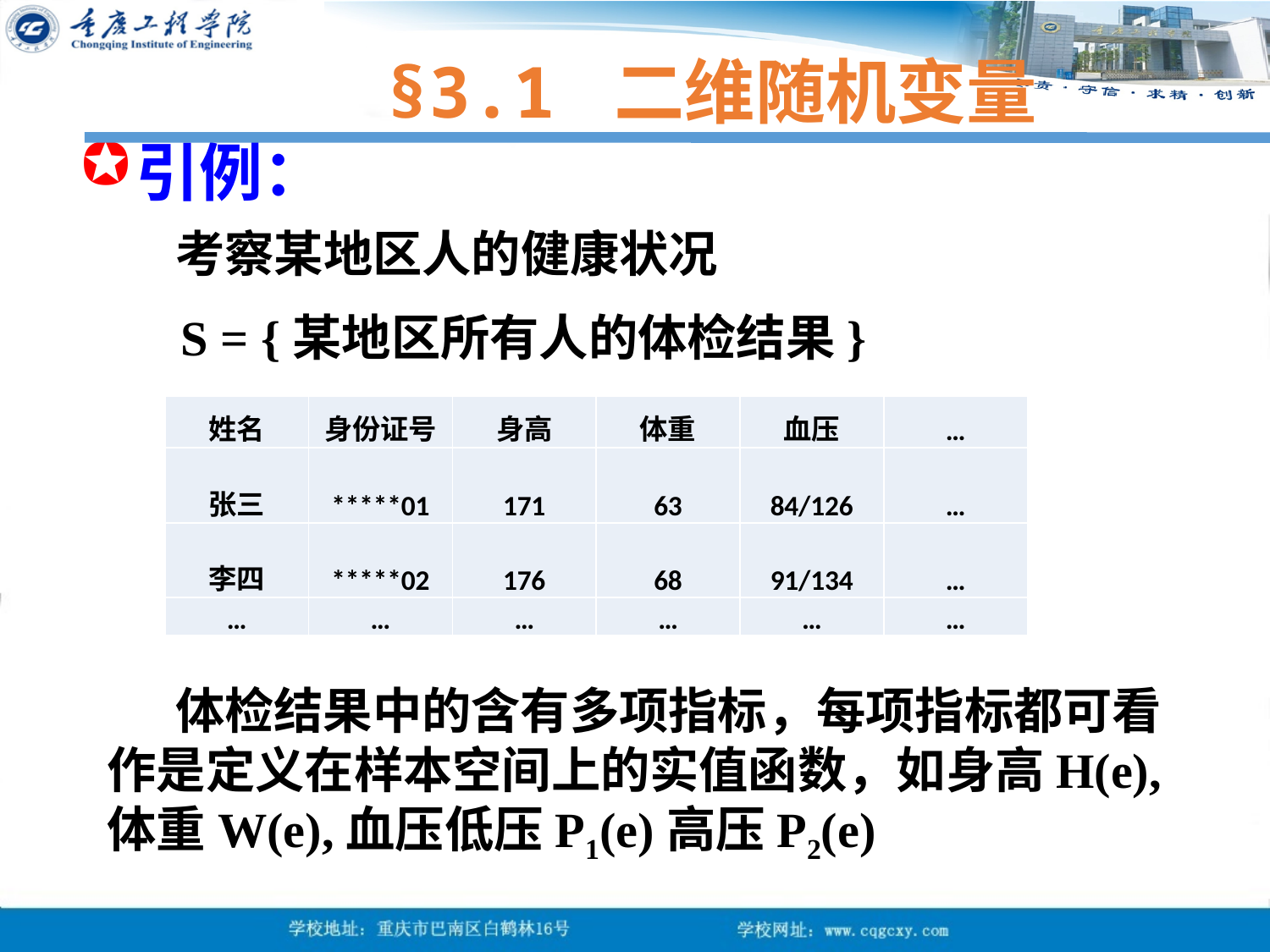

§3.1 二维随机变量
引例：

     考察某地区人的健康状况
      S = {某地区所有人的体检结果}

| 姓名 | 身份证号 | 身高 | 体重 | 血压 | … |
| --- | --- | --- | --- | --- | --- |
| 张三 | \*\*\*\*\*01 | 171 | 63 | 84/126 | … |
| 李四 | \*\*\*\*\*02 | 176 | 68 | 91/134 | … |
| … | … | … | … | … | … |
     体检结果中的含有多项指标，每项指标都可看作是定义在样本空间上的实值函数，如身高H(e),体重W(e),血压低压P1(e)高压P2(e)